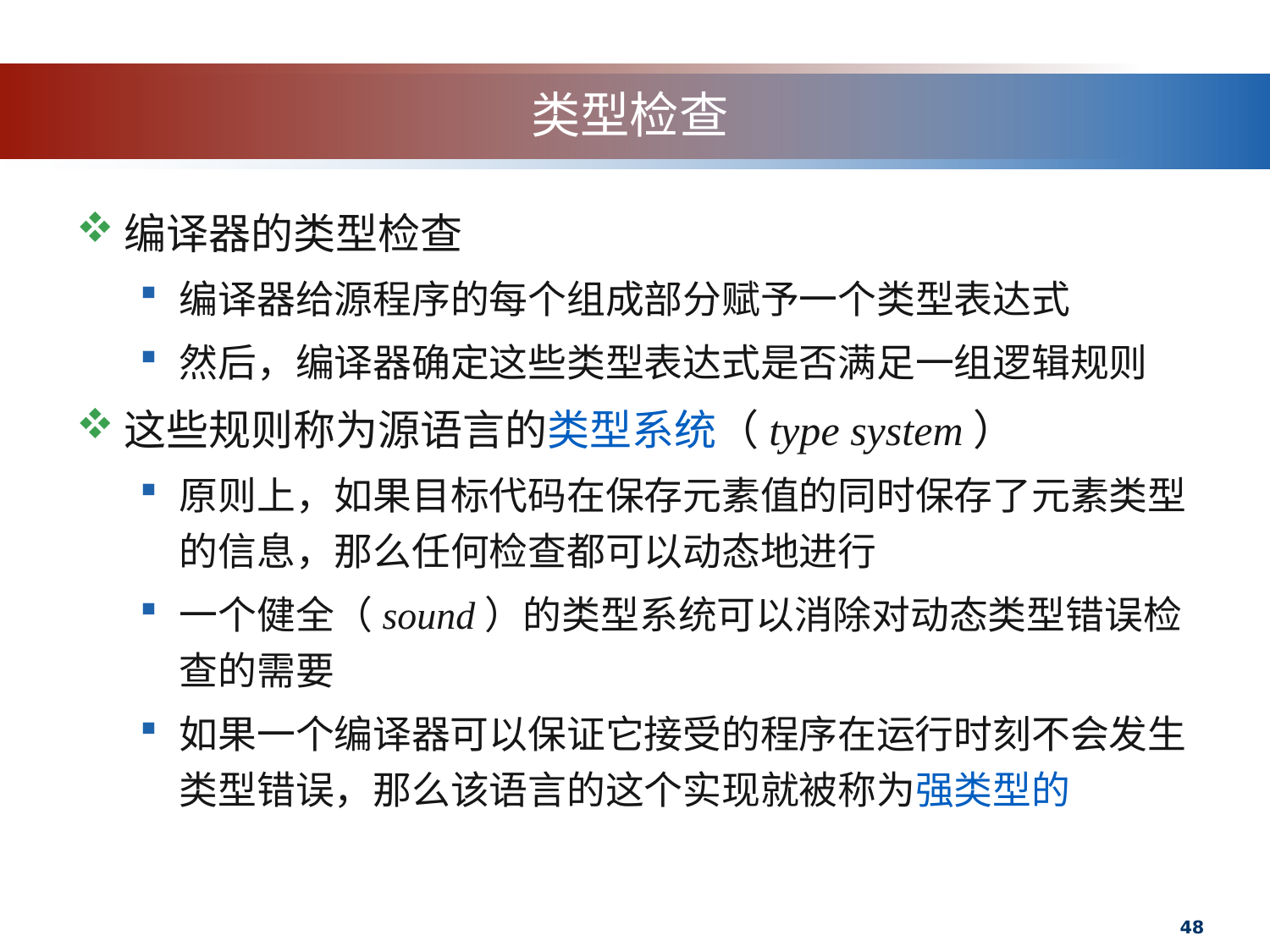

# 类型检查
编译器的类型检查
编译器给源程序的每个组成部分赋予一个类型表达式
然后，编译器确定这些类型表达式是否满足一组逻辑规则
这些规则称为源语言的类型系统（type system）
原则上，如果目标代码在保存元素值的同时保存了元素类型的信息，那么任何检查都可以动态地进行
一个健全（sound）的类型系统可以消除对动态类型错误检查的需要
如果一个编译器可以保证它接受的程序在运行时刻不会发生类型错误，那么该语言的这个实现就被称为强类型的
48